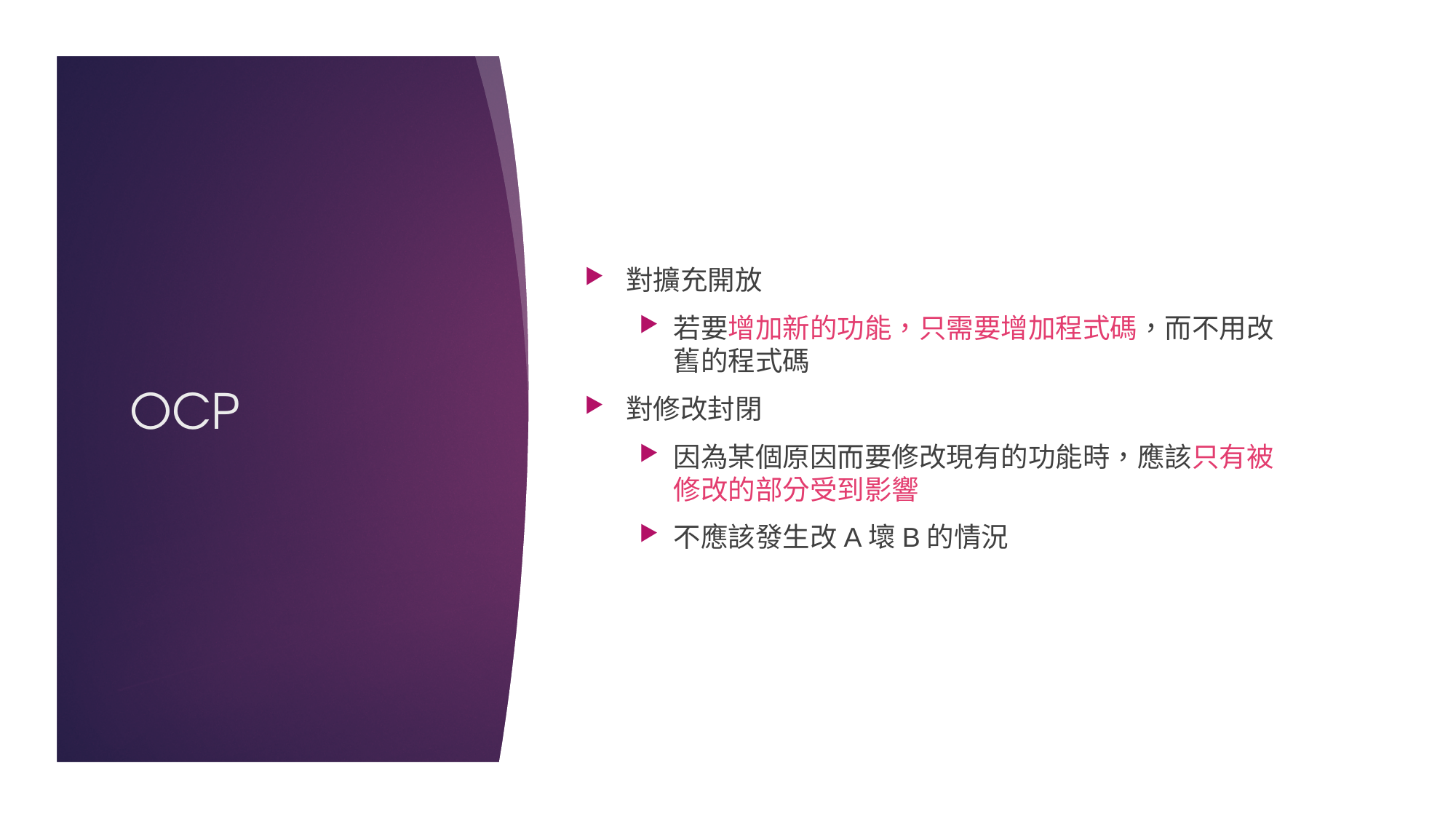

對擴充開放
若要增加新的功能，只需要增加程式碼，而不用改舊的程式碼
對修改封閉
因為某個原因而要修改現有的功能時，應該只有被修改的部分受到影響
不應該發生改A壞B的情況
# OCP